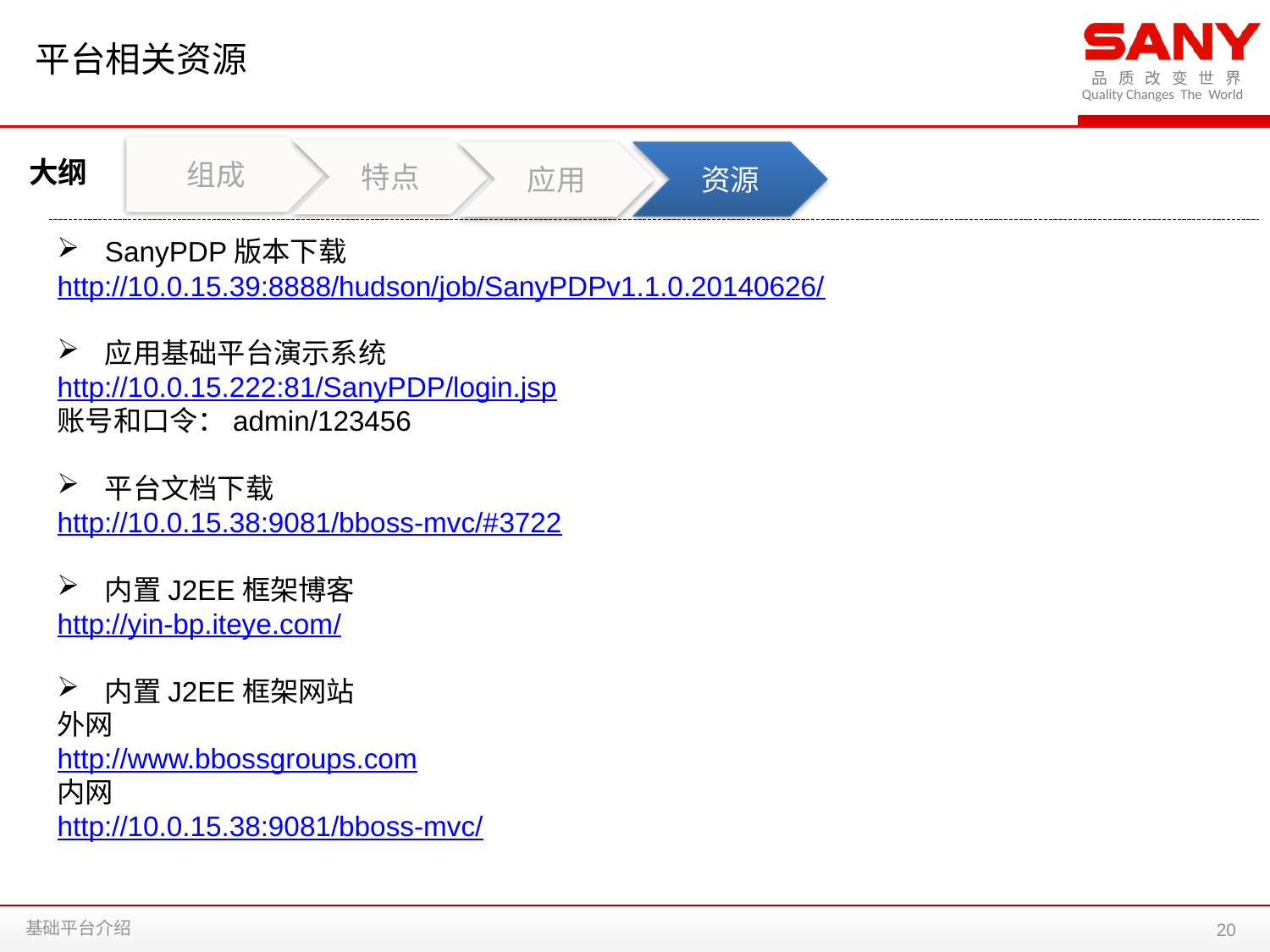

平台相关资源
大纲
组成
特点
应用
资源
SanyPDP版本下载
http://10.0.15.39:8888/hudson/job/SanyPDPv1.1.0.20140626/

应用基础平台演示系统
http://10.0.15.222:81/SanyPDP/login.jsp
账号和口令：admin/123456

平台文档下载
http://10.0.15.38:9081/bboss-mvc/#3722

内置J2EE框架博客
http://yin-bp.iteye.com/

内置J2EE框架网站
外网
http://www.bbossgroups.com
内网
http://10.0.15.38:9081/bboss-mvc/

20
基础平台介绍